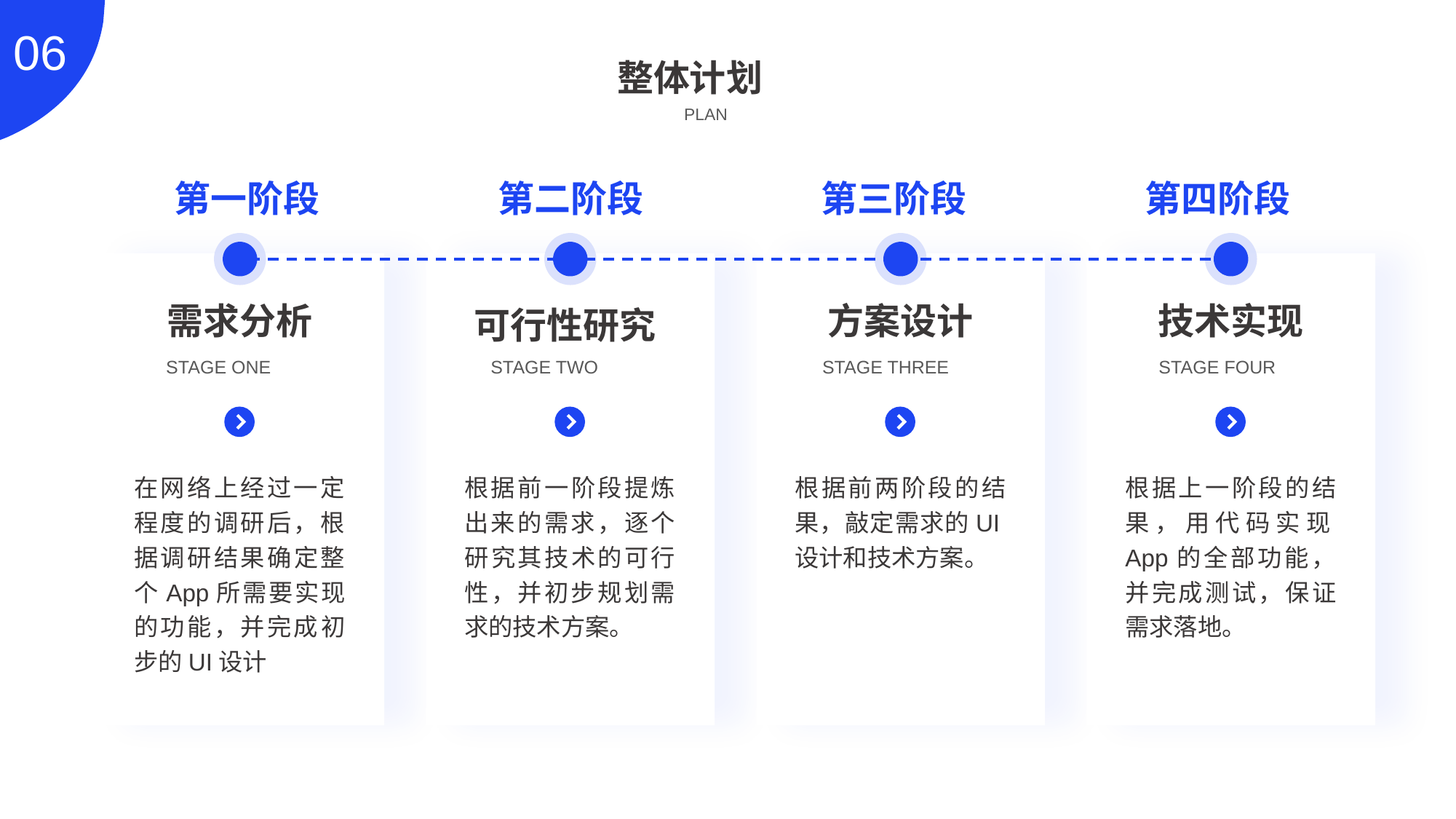

06
整体计划
PLAN
第一阶段
第二阶段
第三阶段
第四阶段

需求分析
方案设计
技术实现
可行性研究
STAGE ONE
STAGE TWO
STAGE THREE
STAGE FOUR

在网络上经过一定程度的调研后，根据调研结果确定整个App所需要实现的功能，并完成初步的UI设计
根据前一阶段提炼出来的需求，逐个研究其技术的可行性，并初步规划需求的技术方案。
根据前两阶段的结果，敲定需求的UI设计和技术方案。
根据上一阶段的结果，用代码实现App的全部功能，并完成测试，保证需求落地。